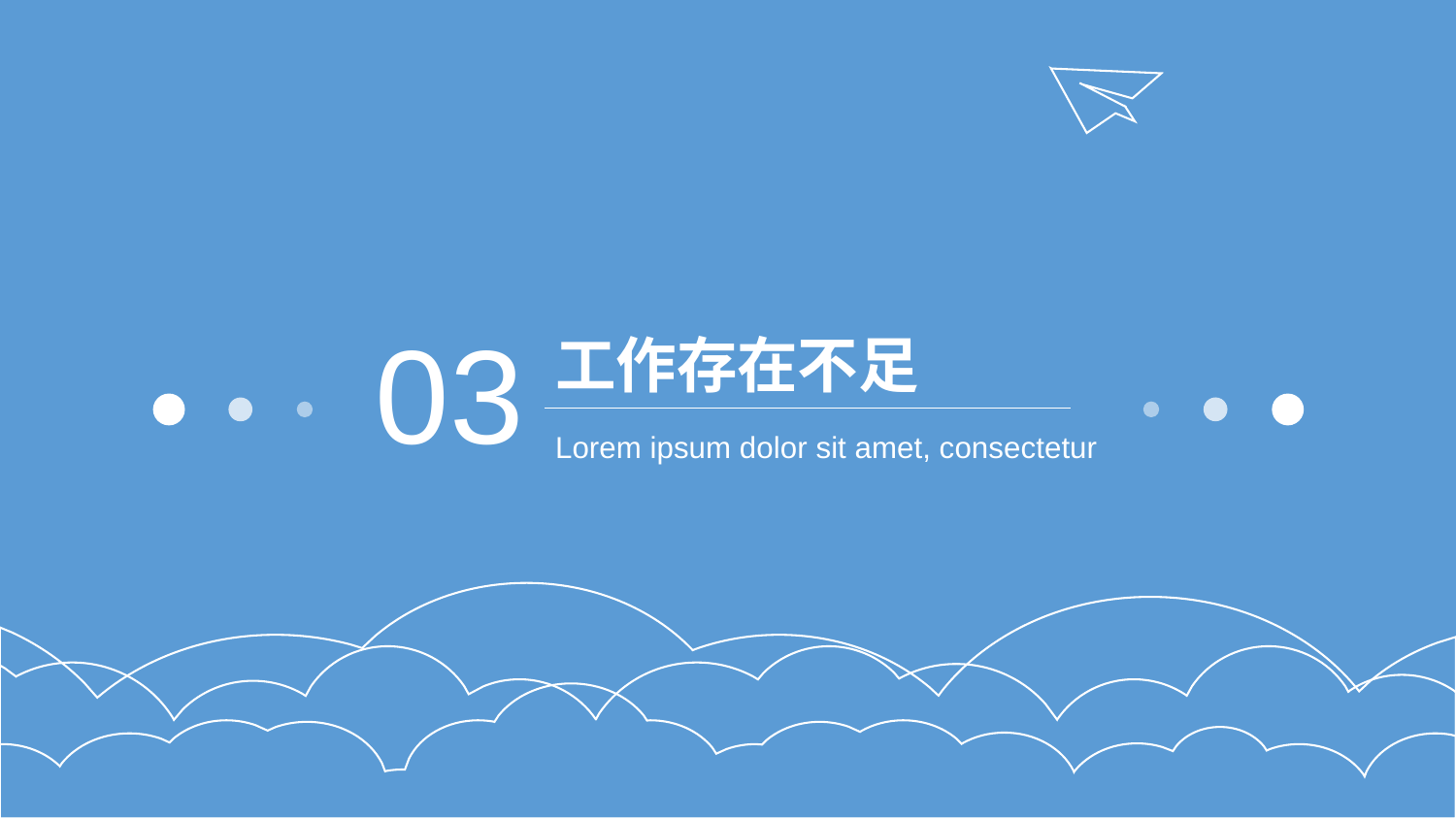

03
工作存在不足
Lorem ipsum dolor sit amet, consectetur